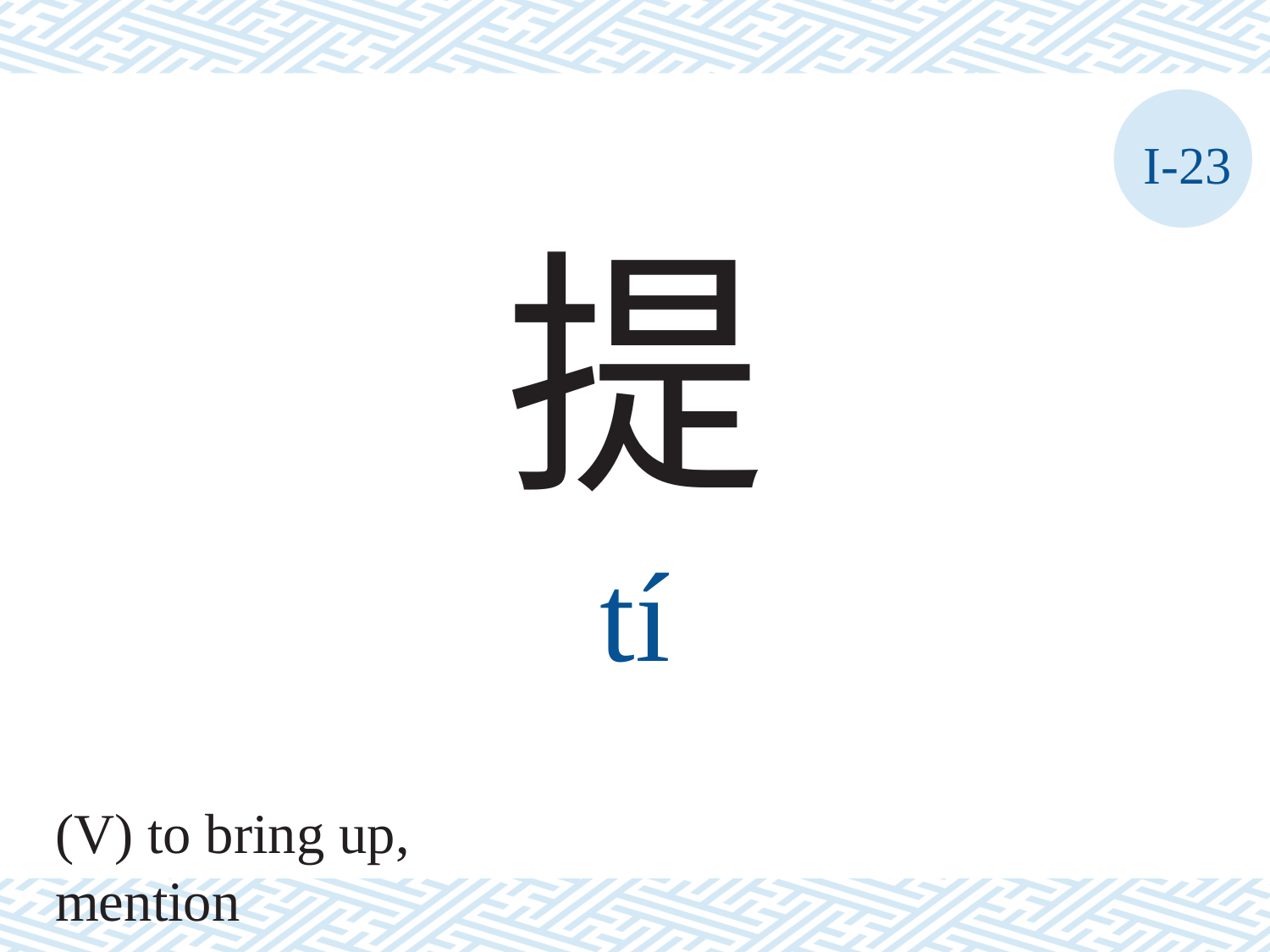

I-23
提
tí
(V) to bring up, mention